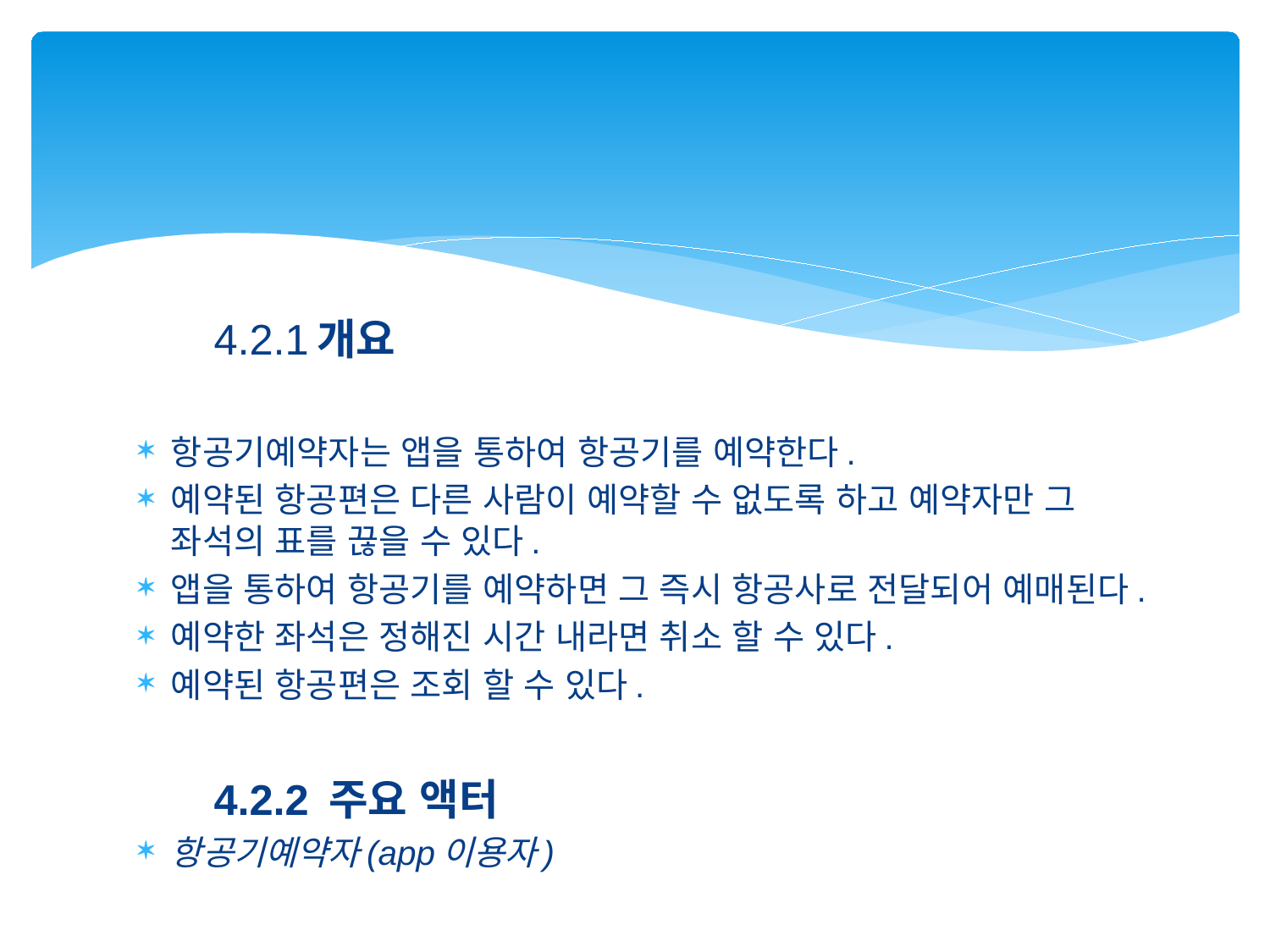

4.2.1개요

항공기예약자는 앱을 통하여 항공기를 예약한다.
예약된 항공편은 다른 사람이 예약할 수 없도록 하고 예약자만 그 좌석의 표를 끊을 수 있다.
앱을 통하여 항공기를 예약하면 그 즉시 항공사로 전달되어 예매된다.
예약한 좌석은 정해진 시간 내라면 취소 할 수 있다.
예약된 항공편은 조회 할 수 있다.

4.2.2 주요 액터
항공기예약자(app이용자)